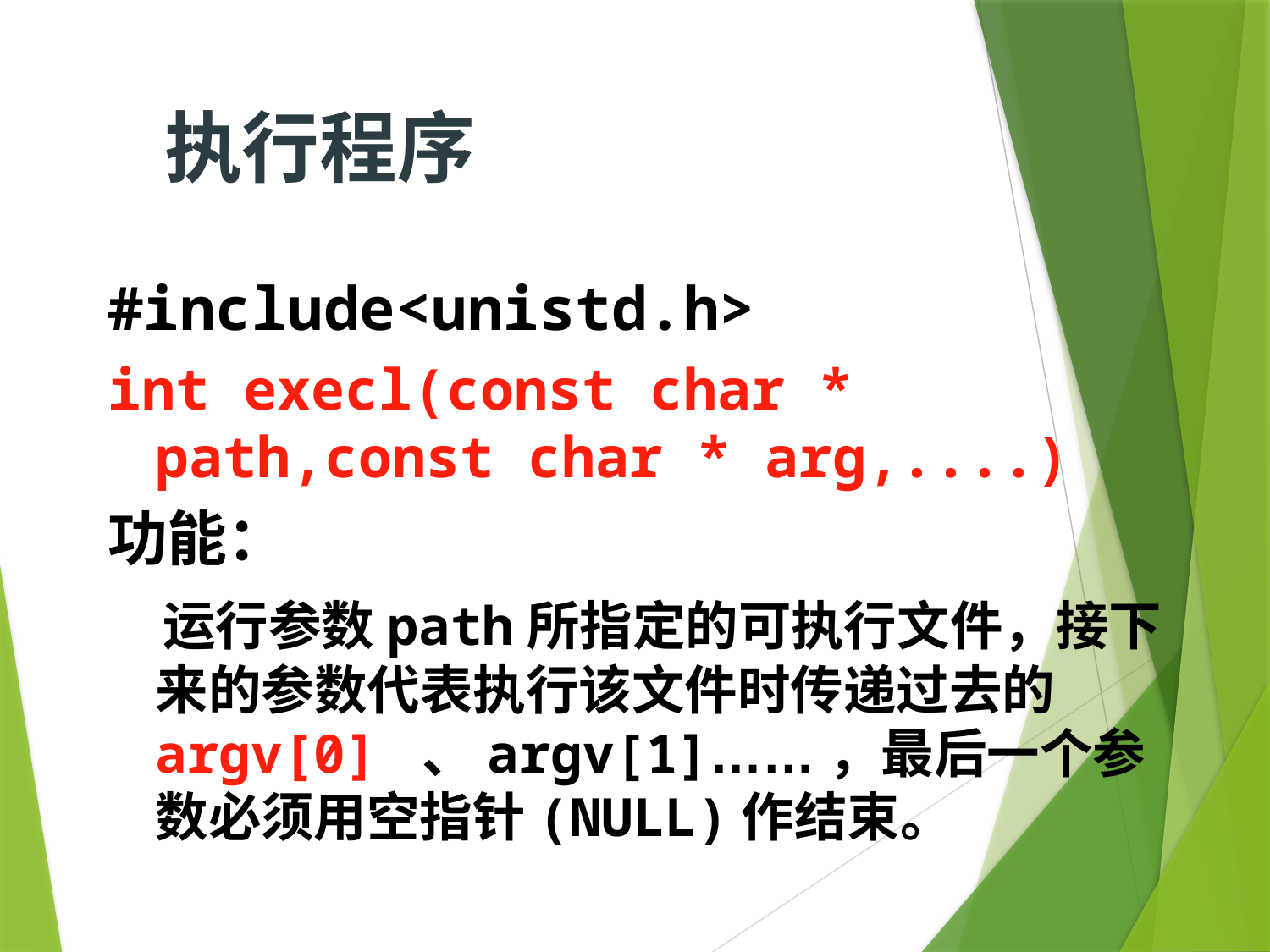

执行程序
#include<unistd.h>
int execl(const char * path,const char * arg,....)
功能：
   运行参数path所指定的可执行文件，接下来的参数代表执行该文件时传递过去的argv[0] 、argv[1]……，最后一个参数必须用空指针(NULL)作结束。